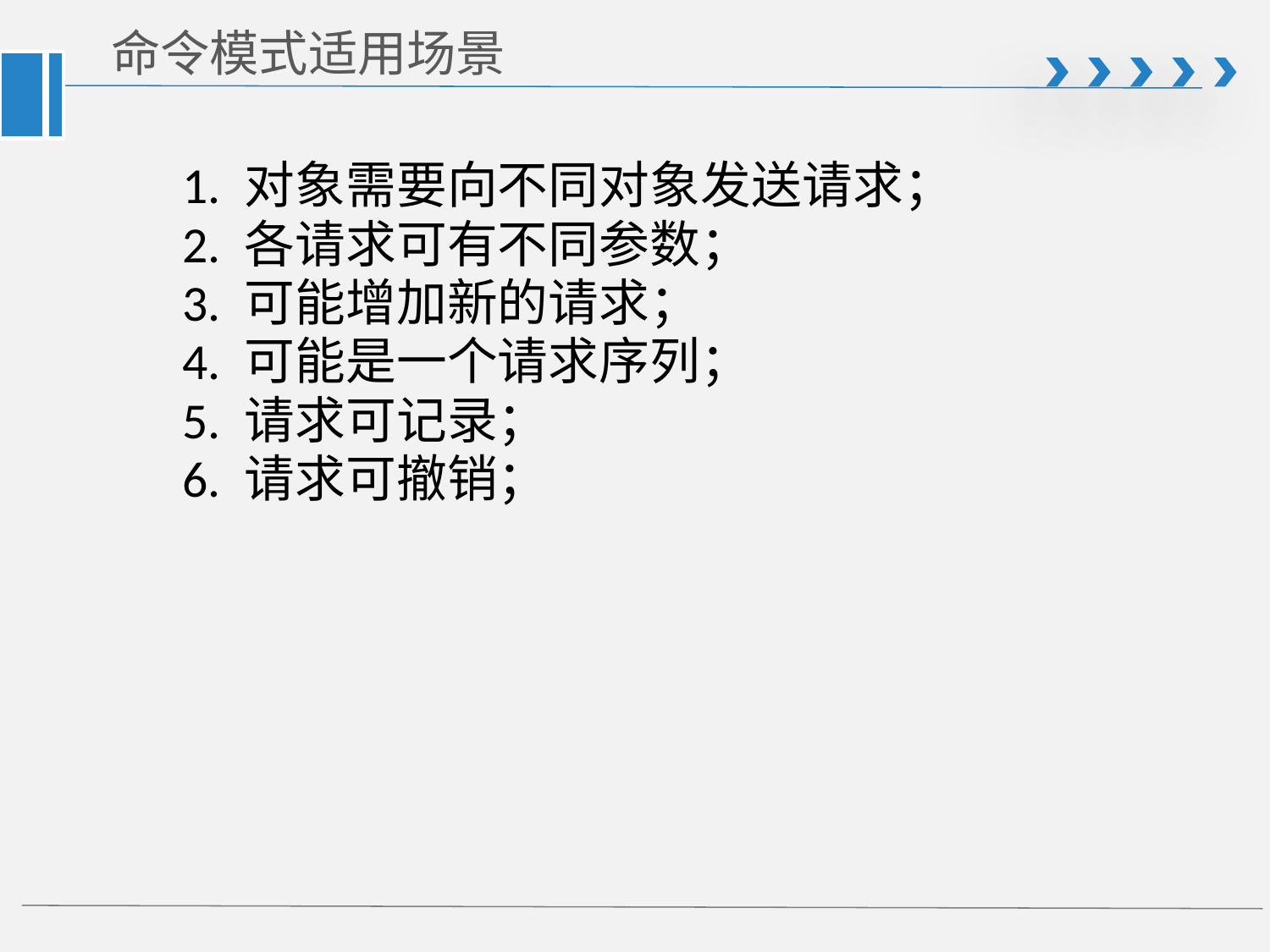

# 命令模式适用场景
1. 对象需要向不同对象发送请求；
2. 各请求可有不同参数；
3. 可能增加新的请求；
4. 可能是一个请求序列；
5. 请求可记录；
6. 请求可撤销；